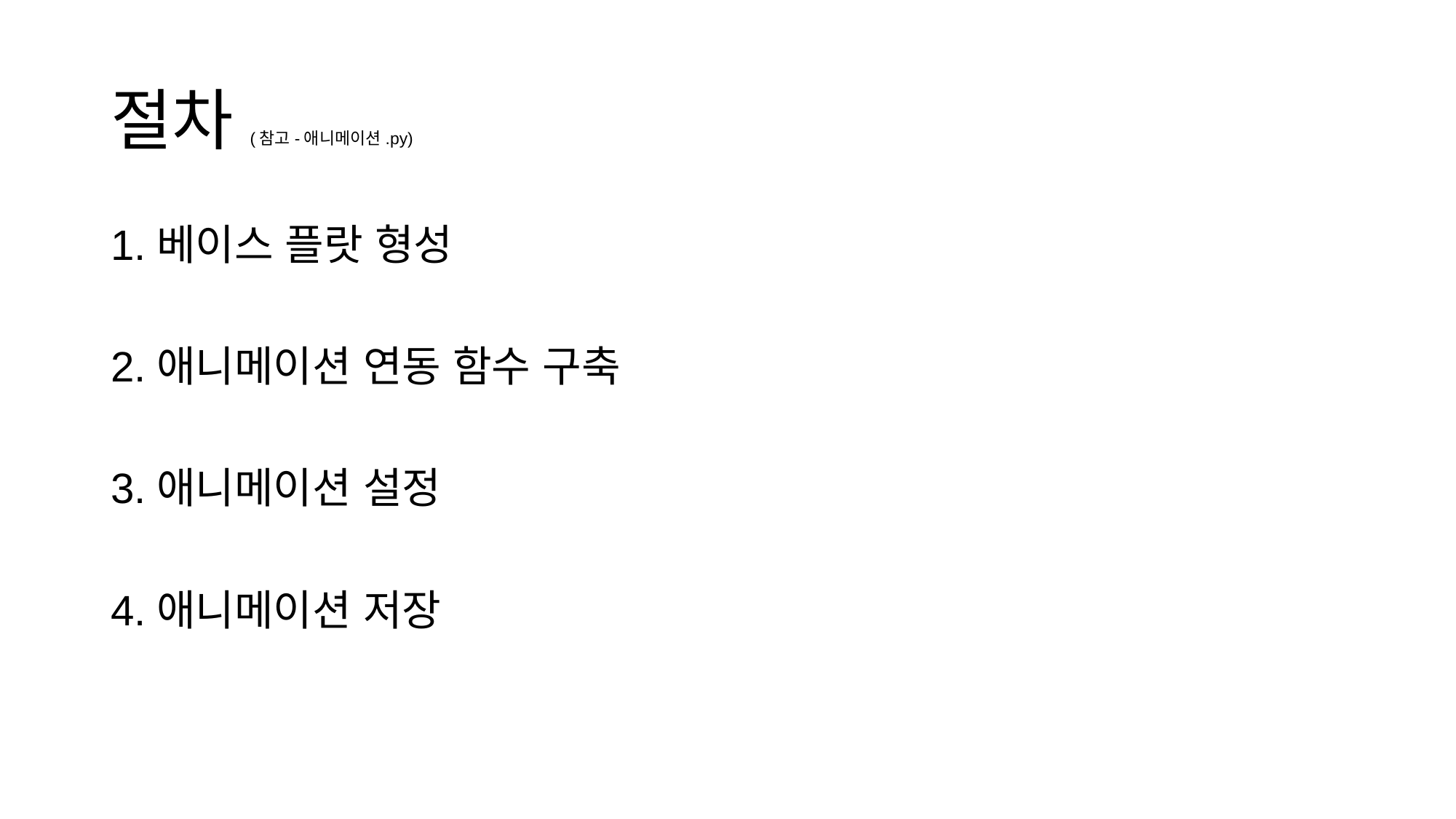

# 절차(참고-애니메이션.py)
1.베이스 플랏 형성

2.애니메이션 연동 함수 구축

3.애니메이션 설정

4.애니메이션 저장